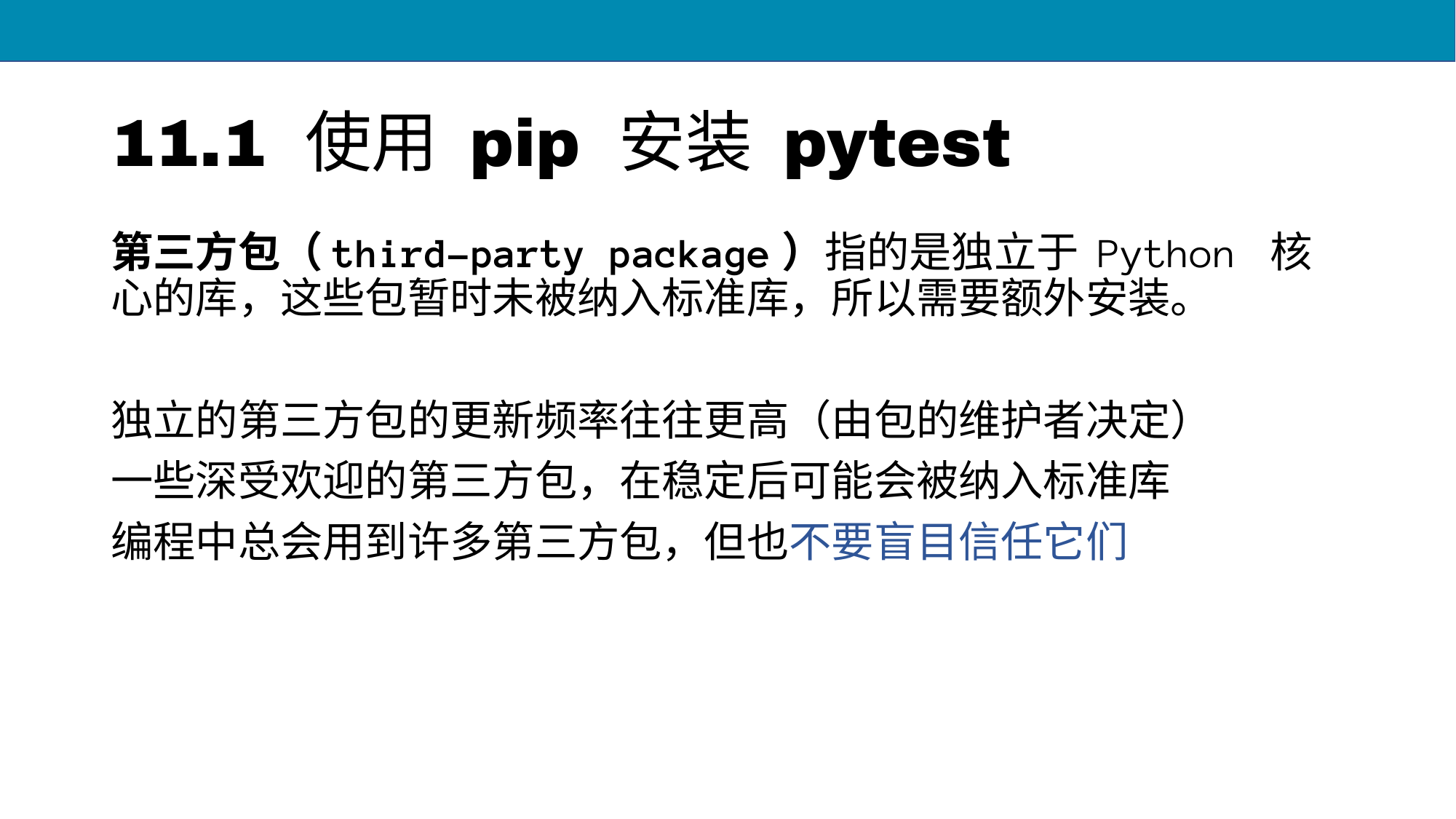

# 11.1 使用 pip 安装 pytest
第三方包（third-party package）指的是独立于 Python 核心的库，这些包暂时未被纳入标准库，所以需要额外安装。

独立的第三方包的更新频率往往更高（由包的维护者决定）
一些深受欢迎的第三方包，在稳定后可能会被纳入标准库
编程中总会用到许多第三方包，但也不要盲目信任它们